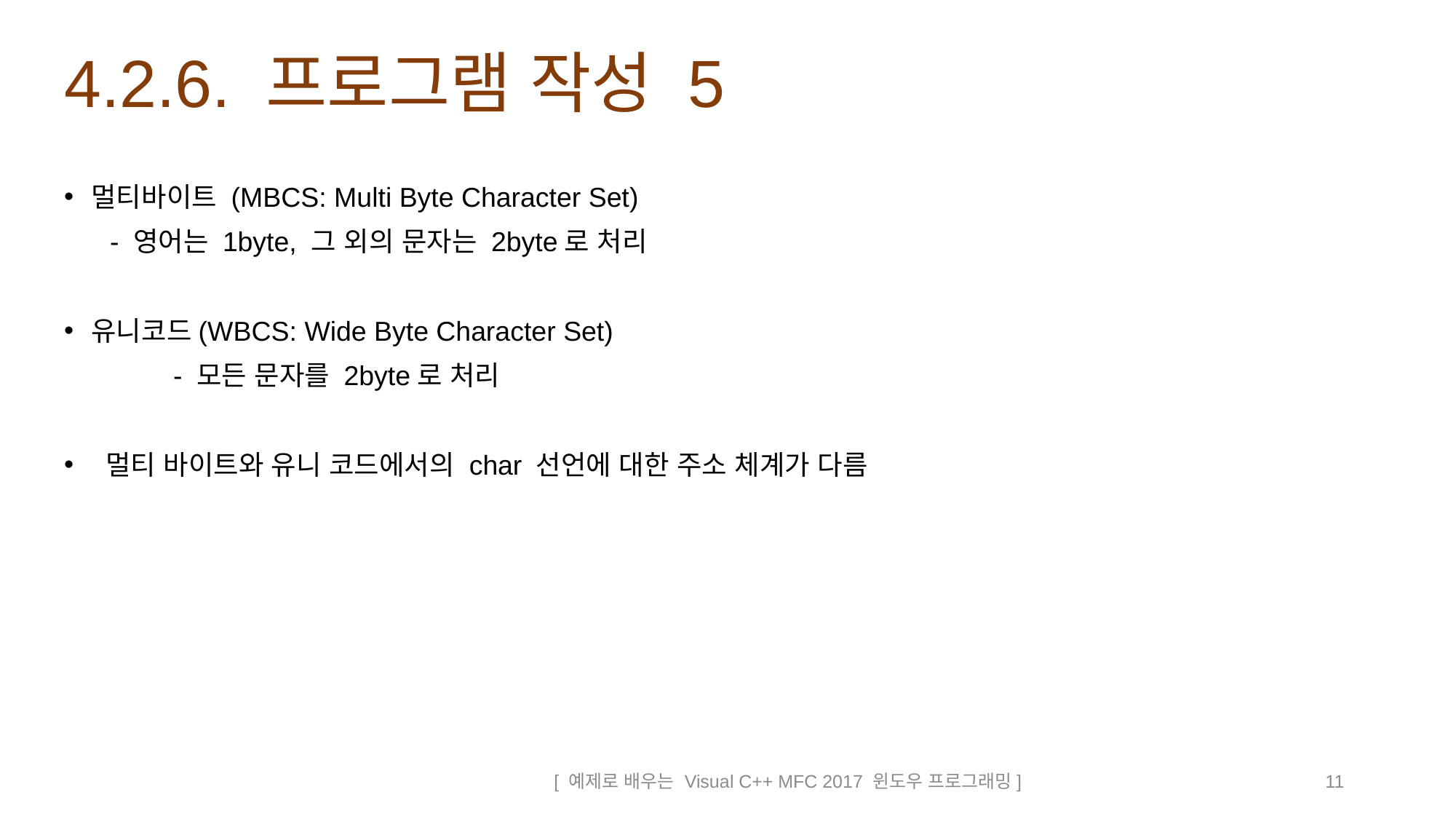

# 4.2.6. 프로그램 작성 5

멀티바이트 (MBCS: Multi Byte Character Set)
      - 영어는 1byte, 그 외의 문자는 2byte로 처리

유니코드(WBCS: Wide Byte Character Set)
	- 모든 문자를 2byte로 처리

 멀티 바이트와 유니 코드에서의 char 선언에 대한 주소 체계가 다름

[ 예제로 배우는 Visual C++ MFC 2017 윈도우 프로그래밍]
11